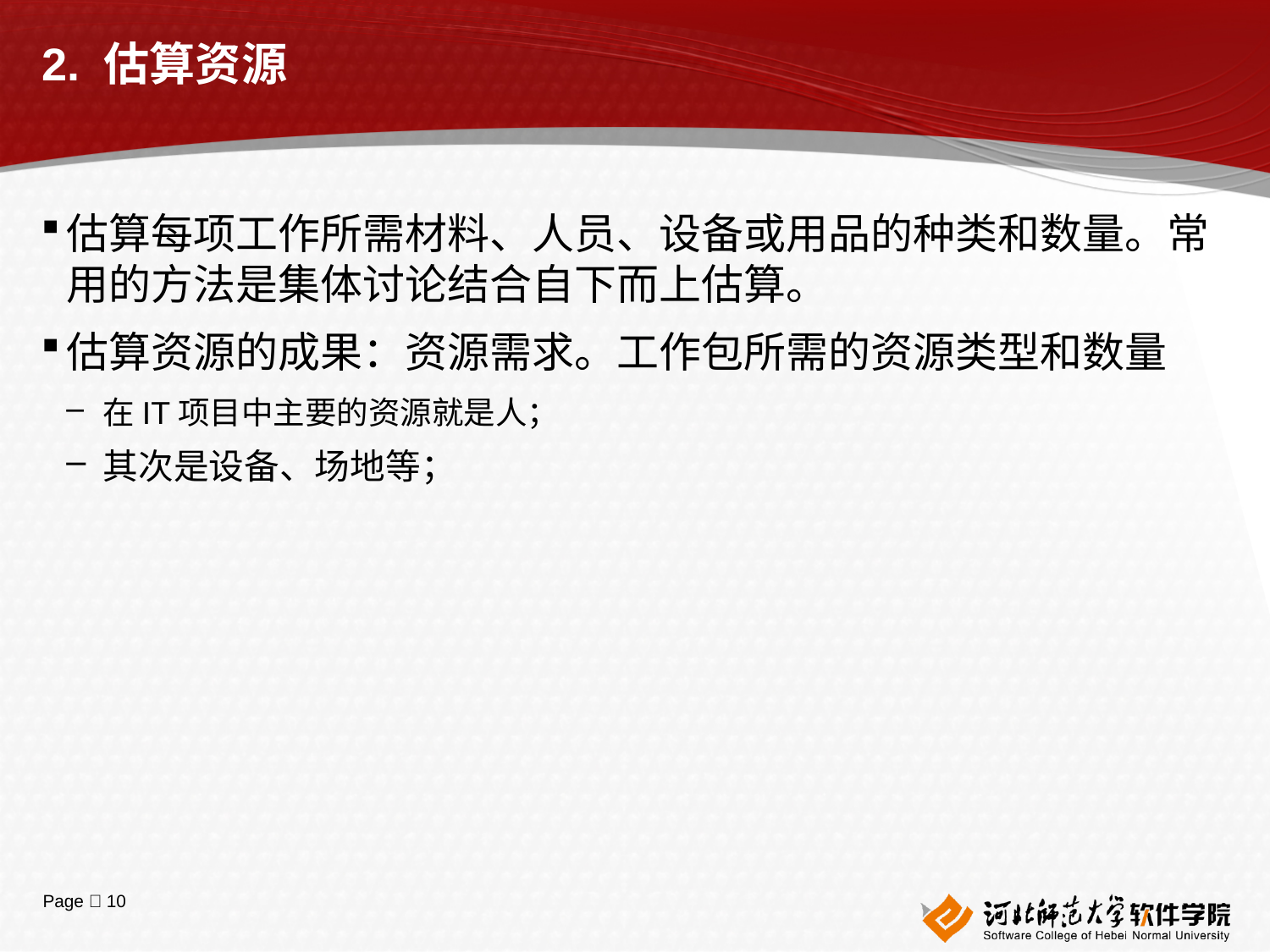

# 2. 估算资源
估算每项工作所需材料、人员、设备或用品的种类和数量。常用的方法是集体讨论结合自下而上估算。
估算资源的成果：资源需求。工作包所需的资源类型和数量
在IT项目中主要的资源就是人；
其次是设备、场地等；